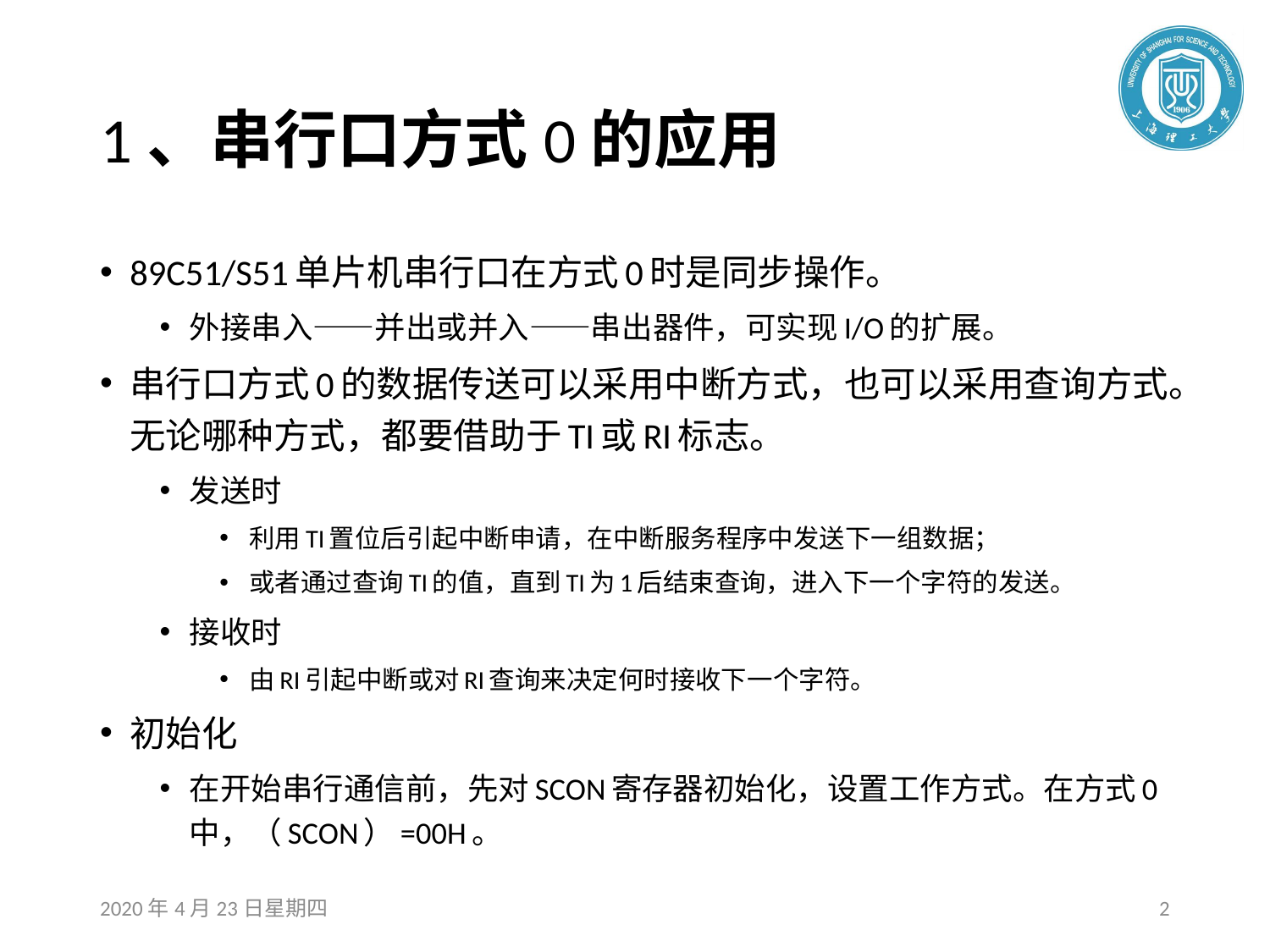

# 1、串行口方式0的应用
89C51/S51单片机串行口在方式0时是同步操作。
外接串入——并出或并入——串出器件，可实现I/O的扩展。
串行口方式0的数据传送可以采用中断方式，也可以采用查询方式。无论哪种方式，都要借助于TI或RI标志。
发送时
利用TI置位后引起中断申请，在中断服务程序中发送下一组数据；
或者通过查询TI的值，直到TI为1后结束查询，进入下一个字符的发送。
接收时
由RI引起中断或对RI查询来决定何时接收下一个字符。
初始化
在开始串行通信前，先对SCON寄存器初始化，设置工作方式。在方式0中，（SCON）=00H。
2020年4月23日星期四
2